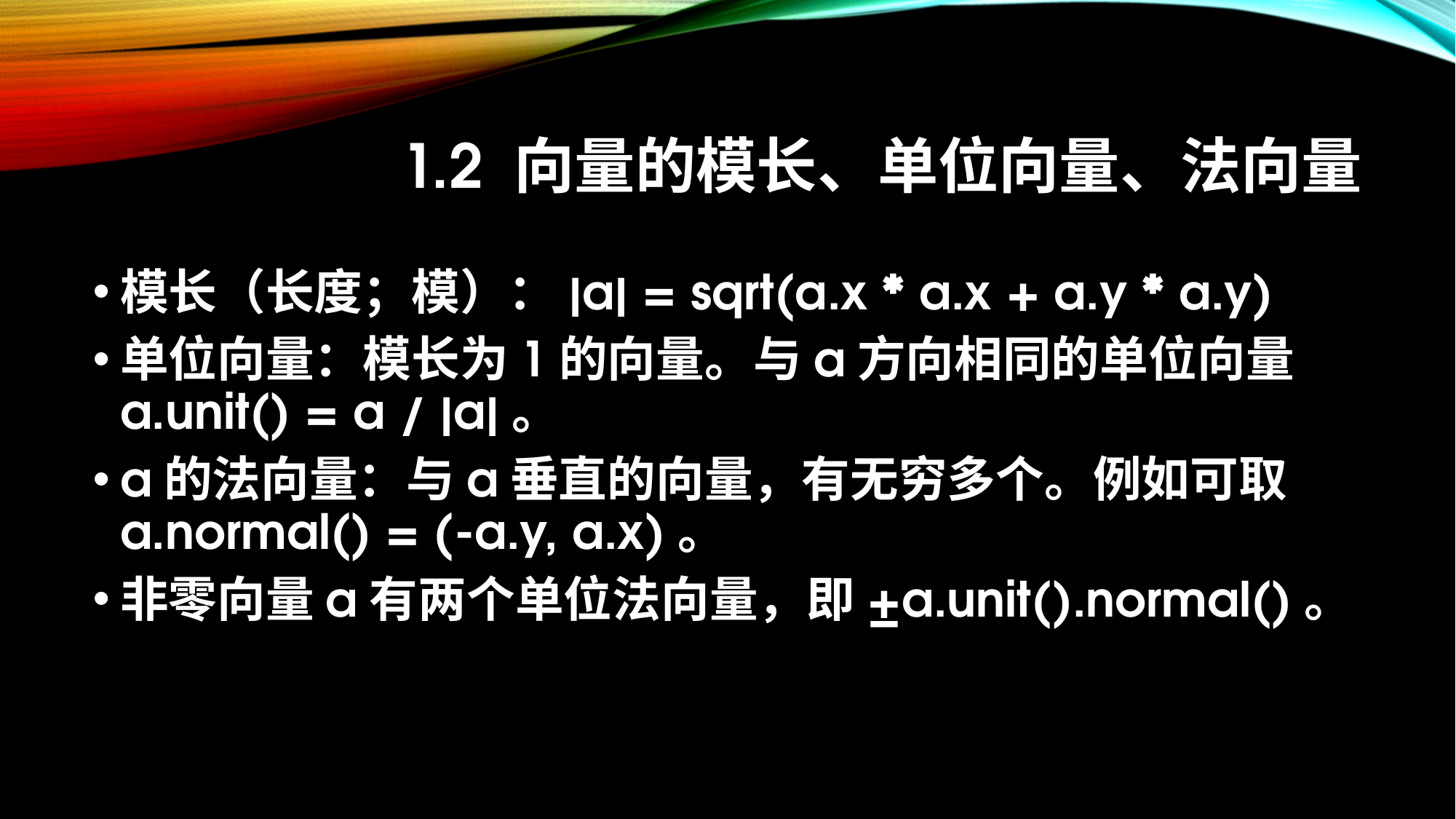

# 1.2 向量的模长、单位向量、法向量
模长（长度；模）：|a| = sqrt(a.x * a.x + a.y * a.y)
单位向量：模长为1的向量。与a方向相同的单位向量a.unit() = a / |a|。
a的法向量：与a垂直的向量，有无穷多个。例如可取a.normal() = (-a.y, a.x)。
非零向量a有两个单位法向量，即±a.unit().normal()。